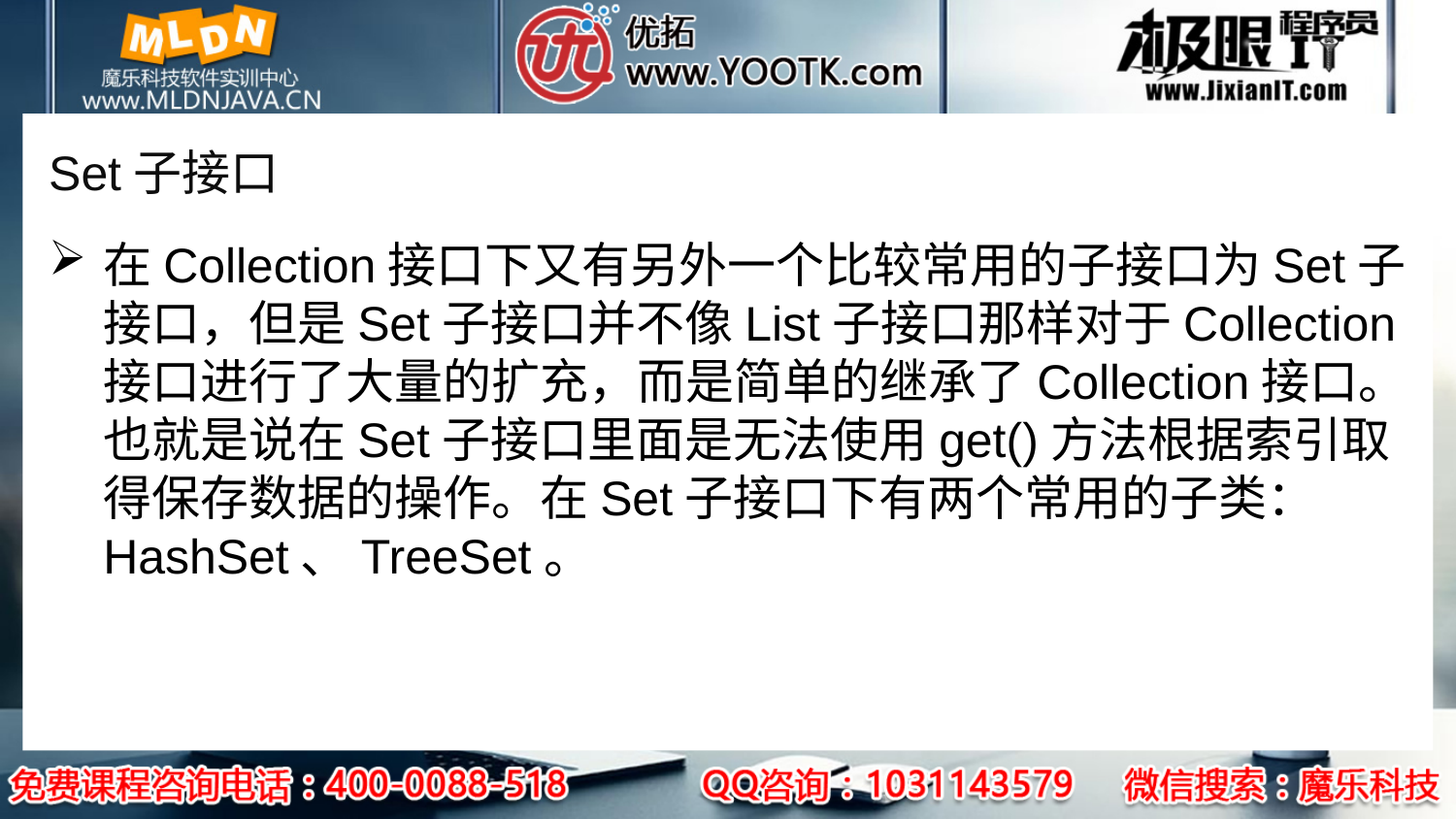

# Set子接口
在Collection接口下又有另外一个比较常用的子接口为Set子接口，但是Set子接口并不像List子接口那样对于Collection接口进行了大量的扩充，而是简单的继承了Collection接口。也就是说在Set子接口里面是无法使用get()方法根据索引取得保存数据的操作。在Set子接口下有两个常用的子类：HashSet、TreeSet。